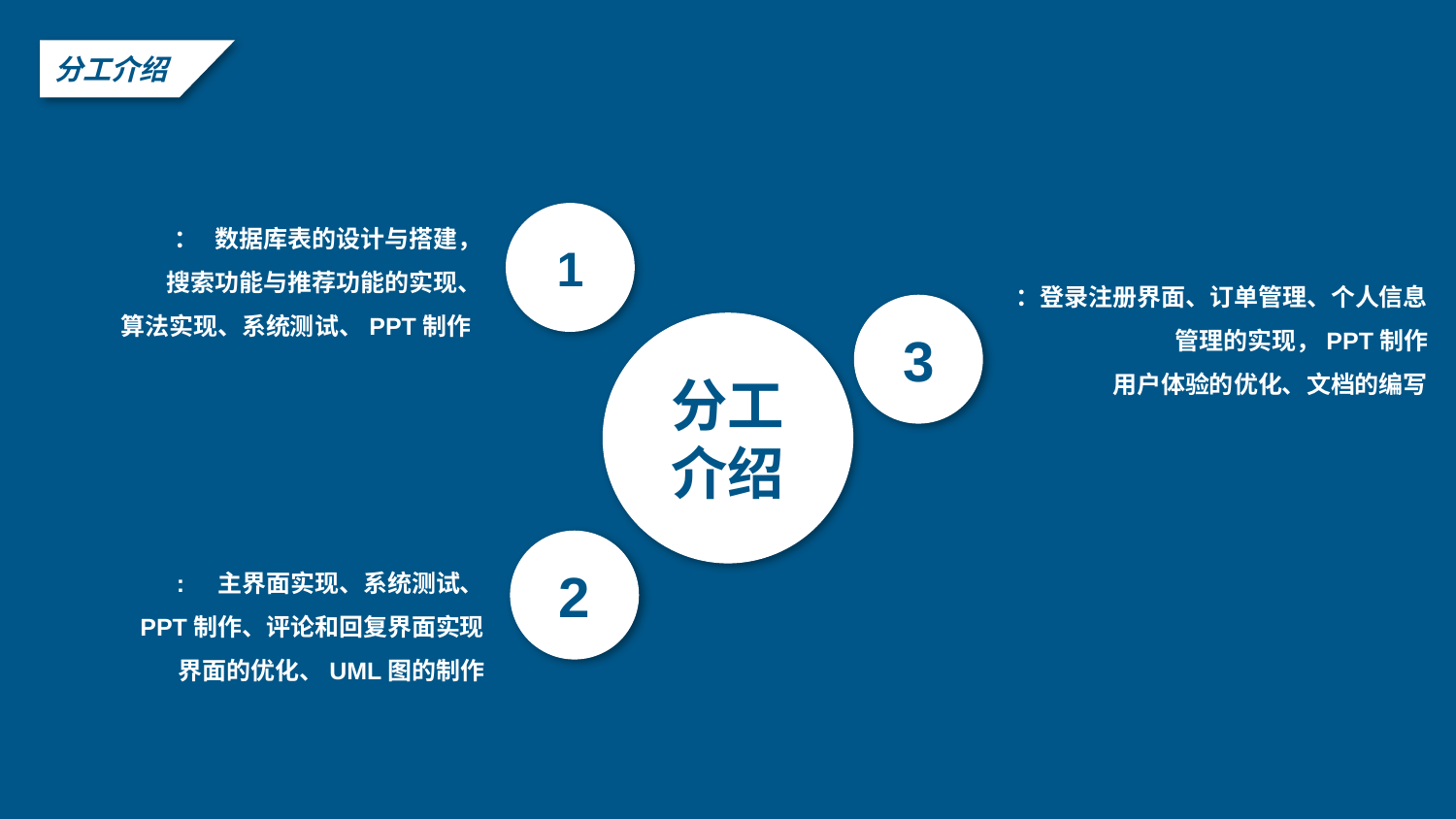

分工介绍
：   数据库表的设计与搭建，
搜索功能与推荐功能的实现、
算法实现、系统测试、PPT制作
1
：登录注册界面、订单管理、个人信息管理的实现，PPT制作
用户体验的优化、文档的编写
3
分工介绍
2
:    主界面实现、系统测试、
PPT制作、评论和回复界面实现
界面的优化、UML图的制作